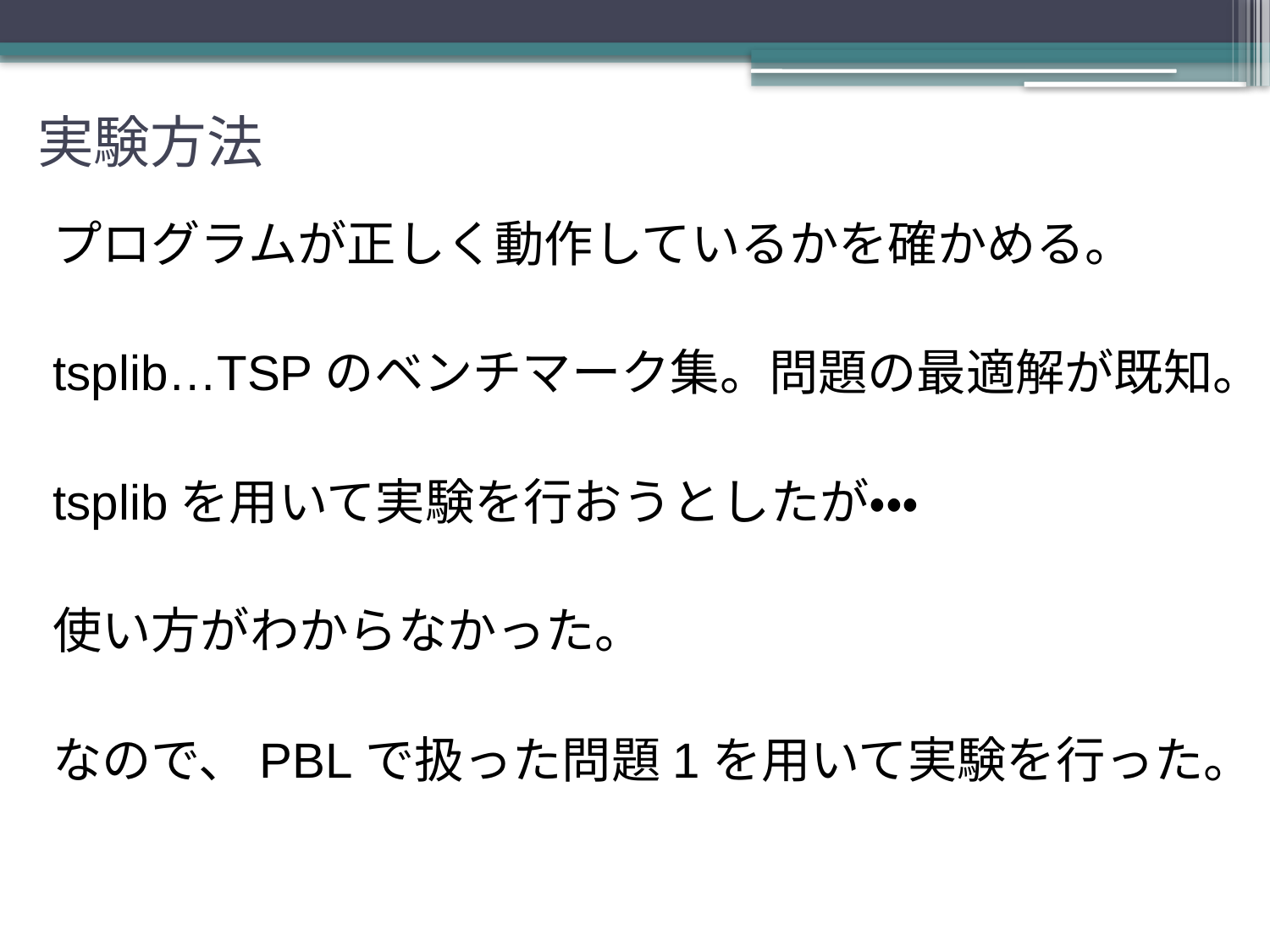

# 実験方法
プログラムが正しく動作しているかを確かめる。

tsplib…TSPのベンチマーク集。問題の最適解が既知。

tsplibを用いて実験を行おうとしたが・・・

使い方がわからなかった。

なので、PBLで扱った問題1を用いて実験を行った。